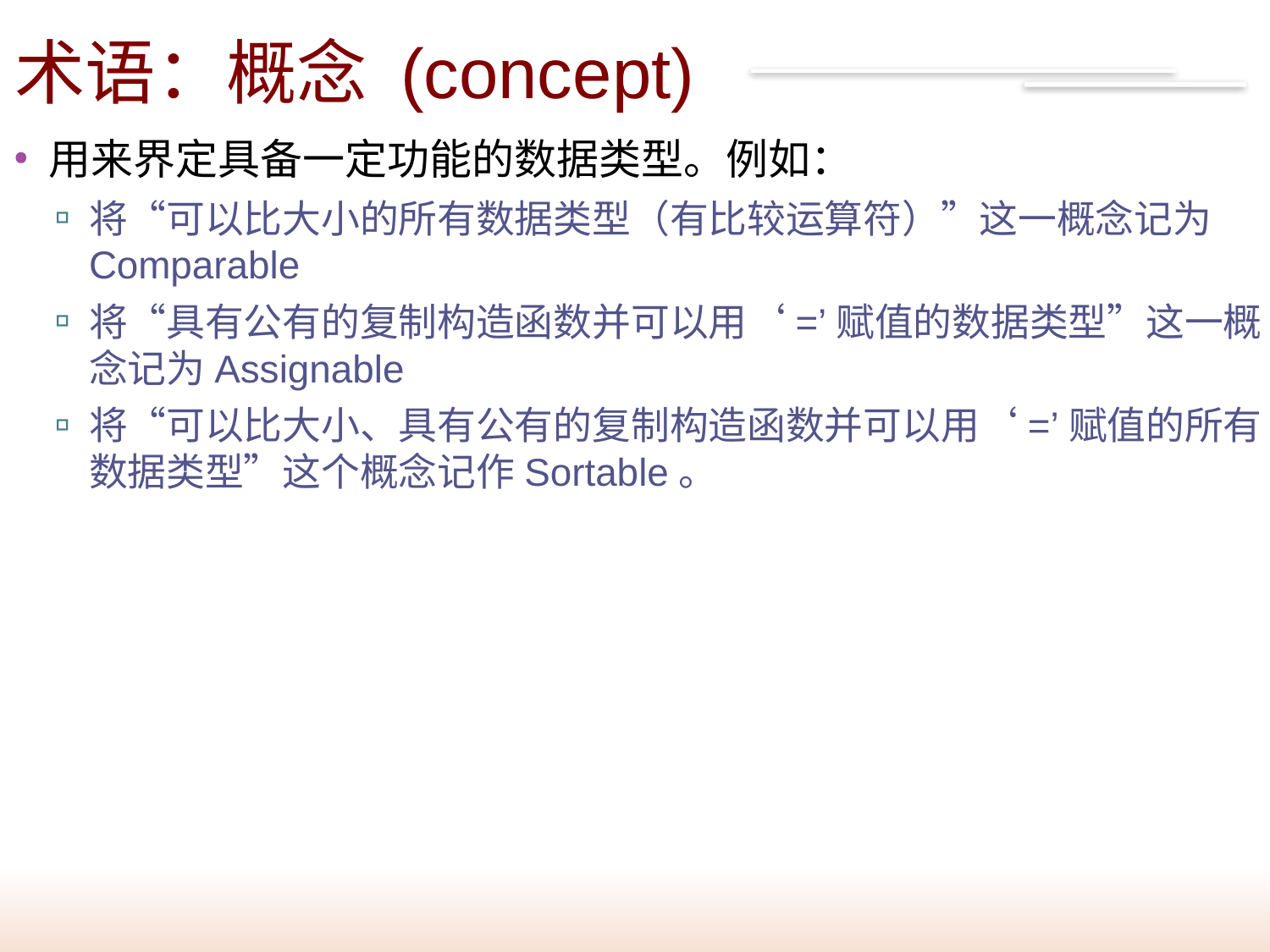

# 术语：概念 (concept)
5
用来界定具备一定功能的数据类型。例如：
将“可以比大小的所有数据类型（有比较运算符）”这一概念记为Comparable
将“具有公有的复制构造函数并可以用‘=’赋值的数据类型”这一概念记为Assignable
将“可以比大小、具有公有的复制构造函数并可以用‘=’赋值的所有数据类型”这个概念记作Sortable。